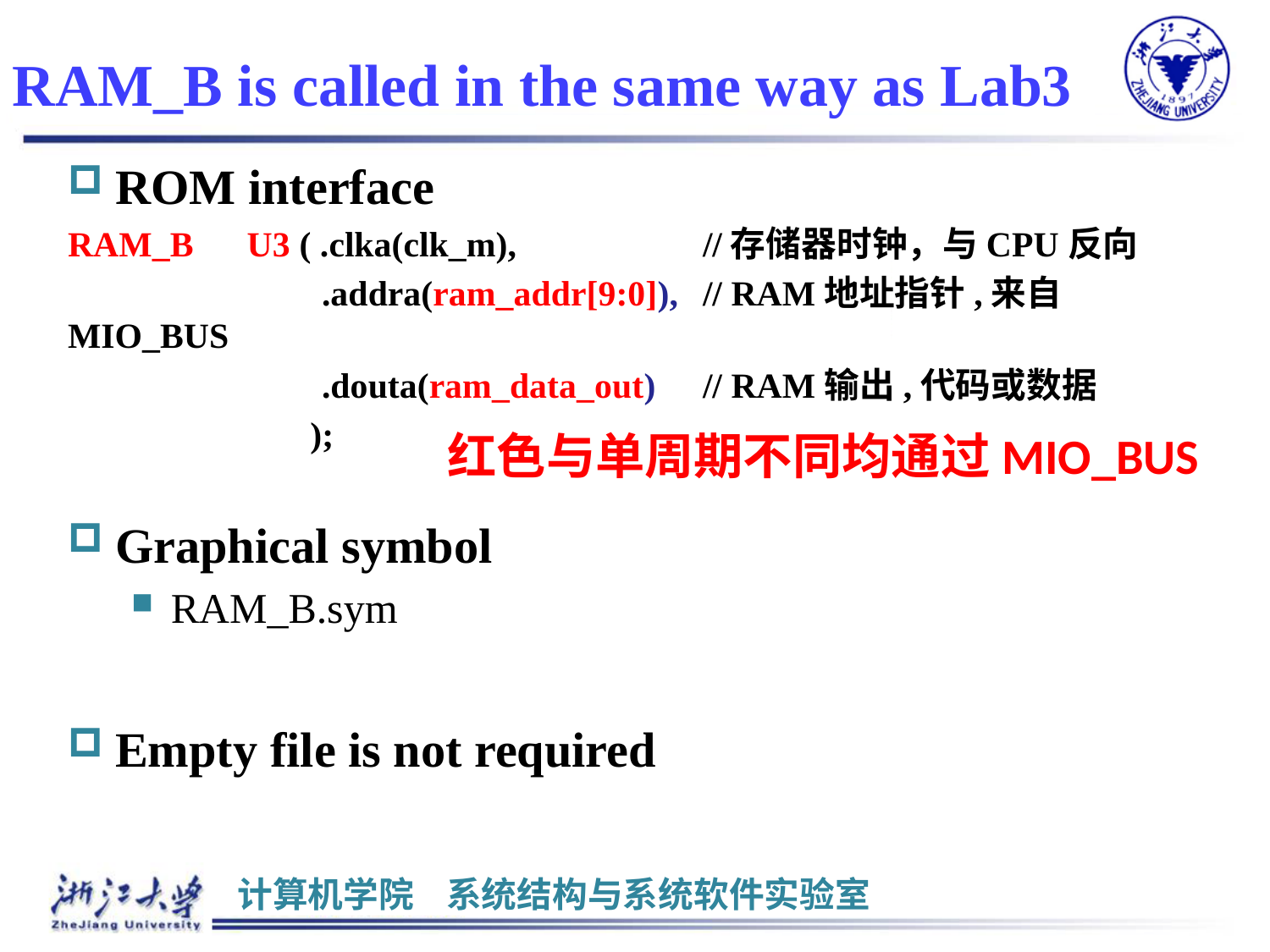

# RAM_B is called in the same way as Lab3
ROM interface
RAM_B      U3 ( .clka(clk_m), 		//存储器时钟，与CPU反向
  		.addra(ram_addr[9:0]), 	// RAM地址指针,来自MIO_BUS
 		.douta(ram_data_out) 	// RAM输出,代码或数据
	             );

Graphical symbol
RAM_B.sym

Empty file is not required
红色与单周期不同均通过MIO_BUS